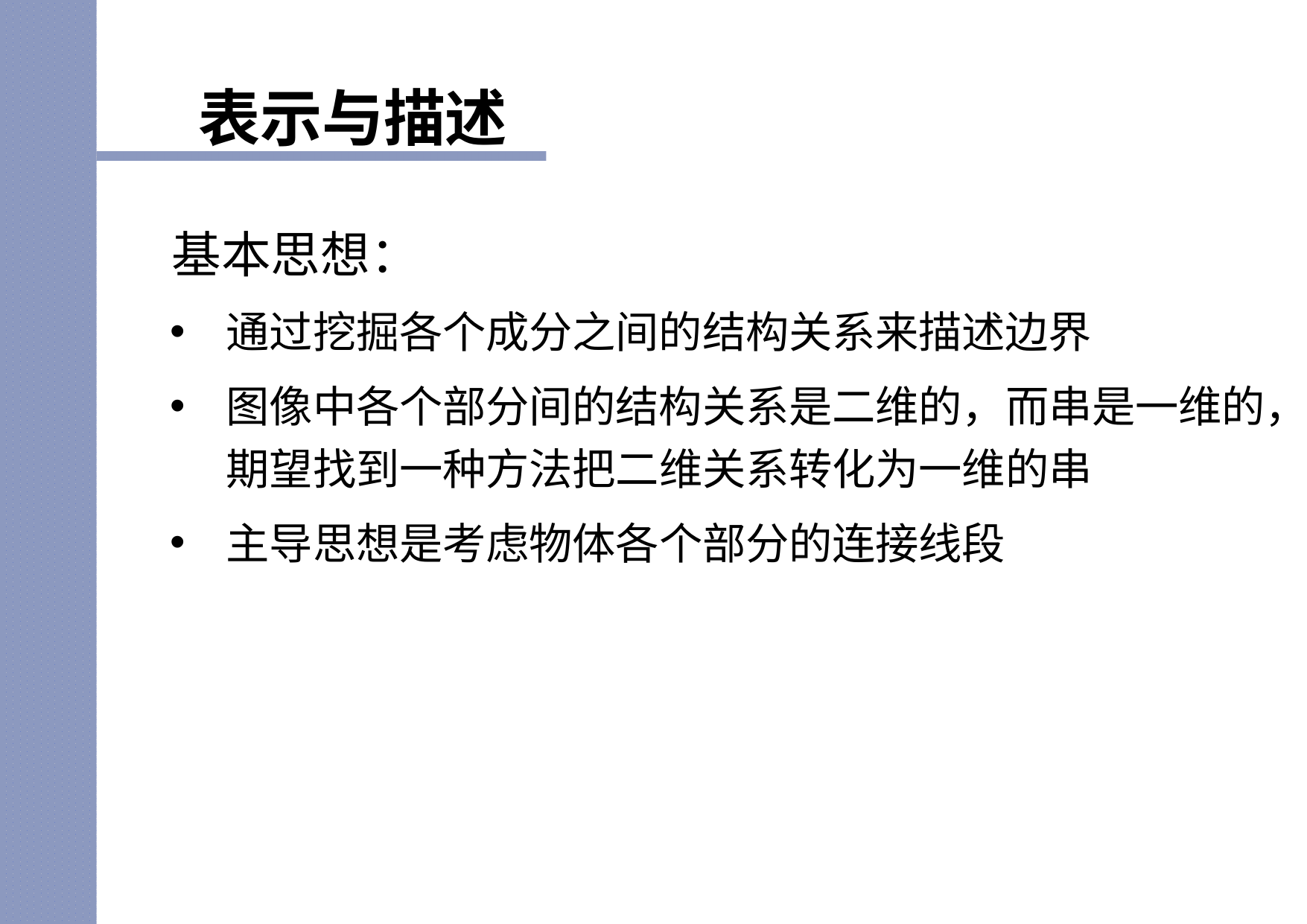

# 表示与描述
基本思想：
通过挖掘各个成分之间的结构关系来描述边界
图像中各个部分间的结构关系是二维的，而串是一维的，期望找到一种方法把二维关系转化为一维的串
主导思想是考虑物体各个部分的连接线段